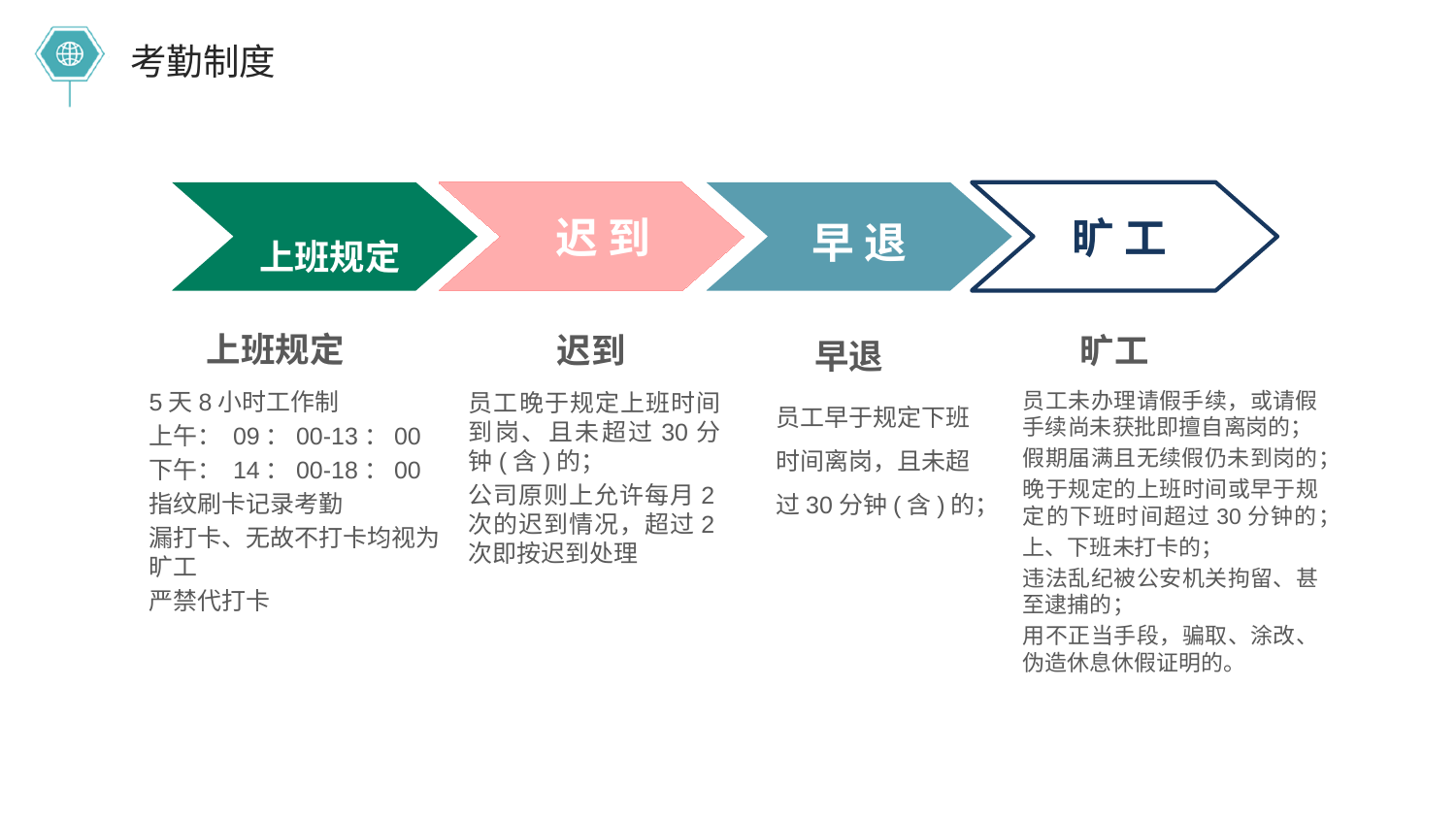

考勤制度

早 退
上班规定
迟 到
旷 工
上班规定
迟到
旷工
早退
员工未办理请假手续，或请假手续尚未获批即擅自离岗的；
假期届满且无续假仍未到岗的；
晚于规定的上班时间或早于规定的下班时间超过30分钟的；
上、下班未打卡的；
违法乱纪被公安机关拘留、甚至逮捕的；
用不正当手段，骗取、涂改、伪造休息休假证明的。
5天8小时工作制
上午： 09：00-13：00
下午： 14：00-18：00
指纹刷卡记录考勤
漏打卡、无故不打卡均视为旷工
严禁代打卡
员工晚于规定上班时间到岗、且未超过30分钟(含)的；
公司原则上允许每月2次的迟到情况，超过2次即按迟到处理
员工早于规定下班时间离岗，且未超过30分钟(含)的；